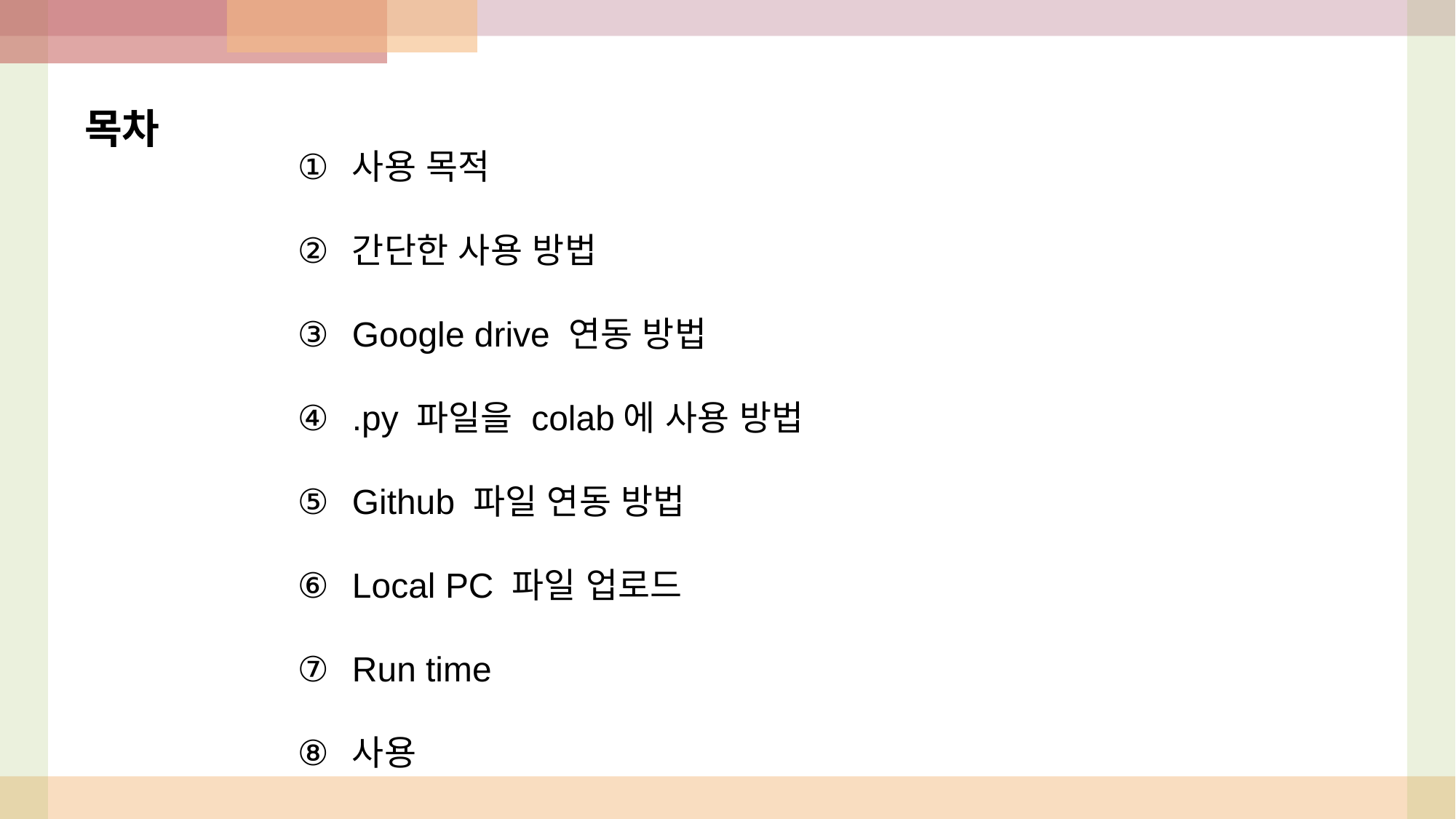

목차
사용 목적
간단한 사용 방법
Google drive 연동 방법
.py 파일을 colab에 사용 방법
Github 파일 연동 방법
Local PC 파일 업로드
Run time
사용